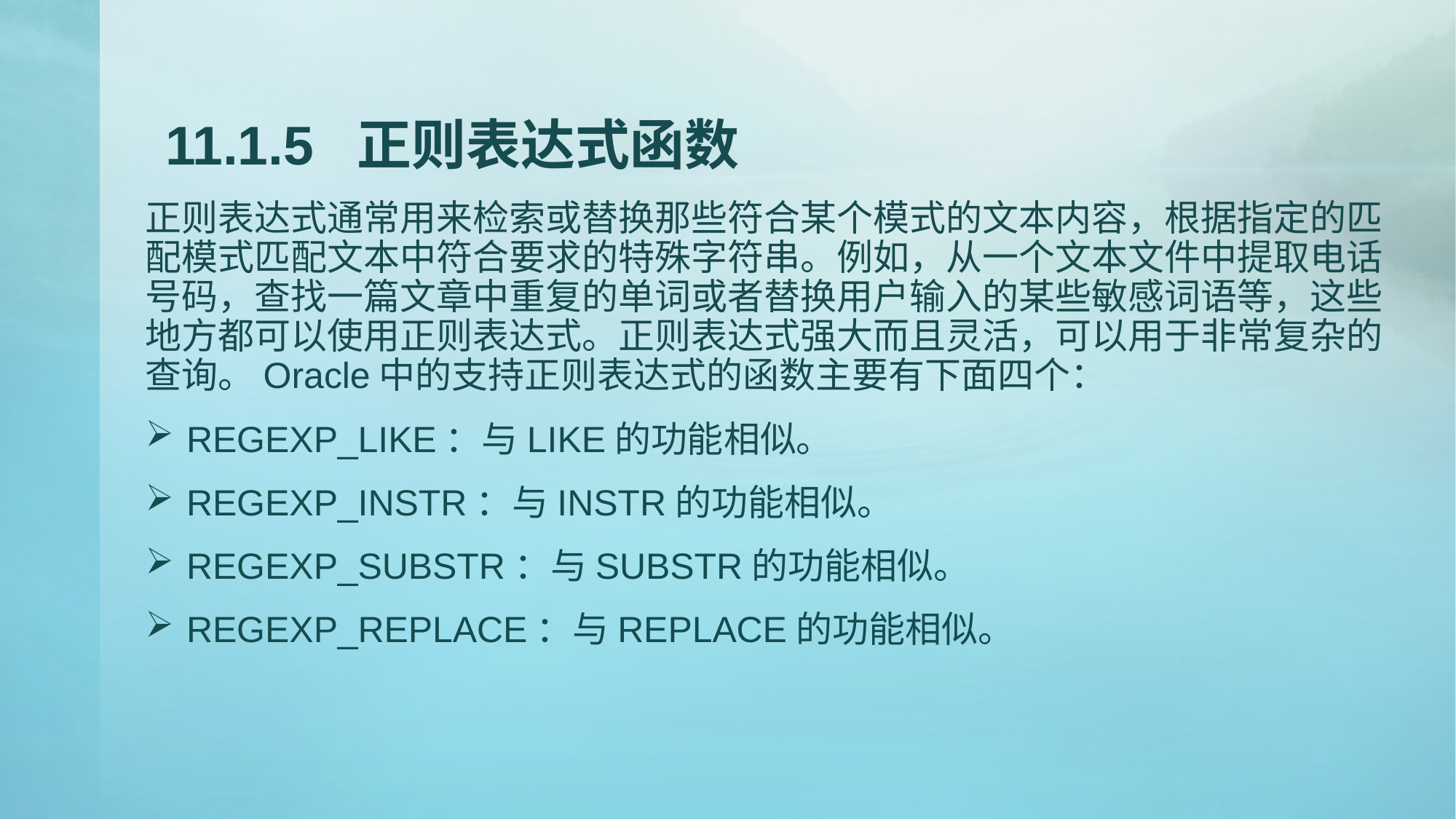

# 11.1.5  正则表达式函数
正则表达式通常用来检索或替换那些符合某个模式的文本内容，根据指定的匹配模式匹配文本中符合要求的特殊字符串。例如，从一个文本文件中提取电话号码，查找一篇文章中重复的单词或者替换用户输入的某些敏感词语等，这些地方都可以使用正则表达式。正则表达式强大而且灵活，可以用于非常复杂的查询。Oracle中的支持正则表达式的函数主要有下面四个：
REGEXP_LIKE：与LIKE的功能相似。
REGEXP_INSTR：与INSTR的功能相似。
REGEXP_SUBSTR：与SUBSTR的功能相似。
REGEXP_REPLACE：与REPLACE的功能相似。